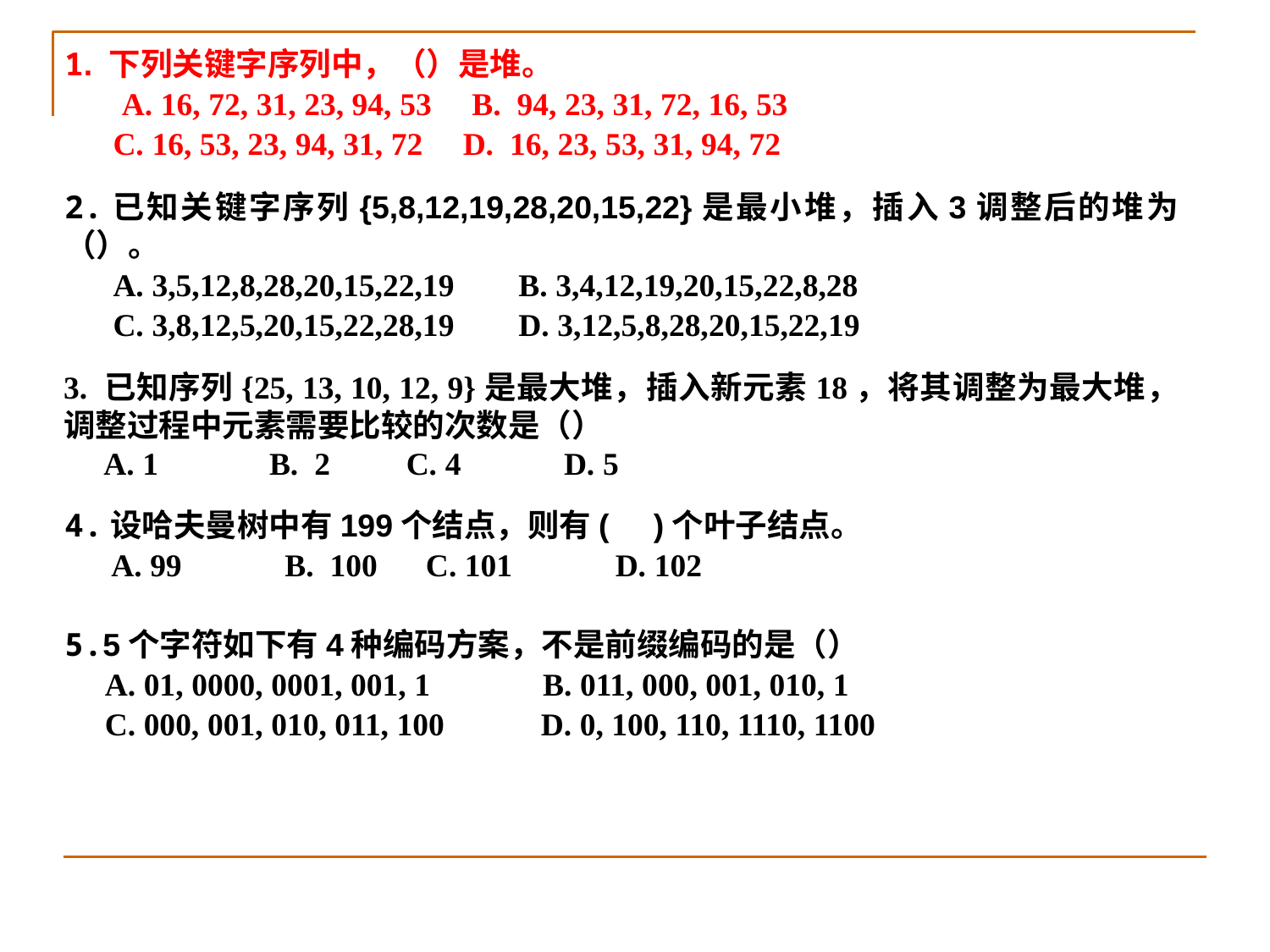

1. 下列关键字序列中，（）是堆。
   A. 16, 72, 31, 23, 94, 53     B.  94, 23, 31, 72, 16, 53
      C. 16, 53, 23, 94, 31, 72     D.  16, 23, 53, 31, 94, 72

2.已知关键字序列{5,8,12,19,28,20,15,22}是最小堆，插入3调整后的堆为（）。
      A. 3,5,12,8,28,20,15,22,19        B. 3,4,12,19,20,15,22,8,28
      C. 3,8,12,5,20,15,22,28,19        D. 3,12,5,8,28,20,15,22,19

3. 已知序列{25, 13, 10, 12, 9}是最大堆，插入新元素18，将其调整为最大堆，调整过程中元素需要比较的次数是（）
     A. 1    　　B.  2　    C. 4   　　D. 5

4.设哈夫曼树中有199个结点，则有(     )个叶子结点。
　 A. 99   　　B.  100      C. 101   　　D. 102

5.5个字符如下有4种编码方案，不是前缀编码的是（）
     A. 01, 0000, 0001, 001, 1              B. 011, 000, 001, 010, 1
     C. 000, 001, 010, 011, 100            D. 0, 100, 110, 1110, 1100